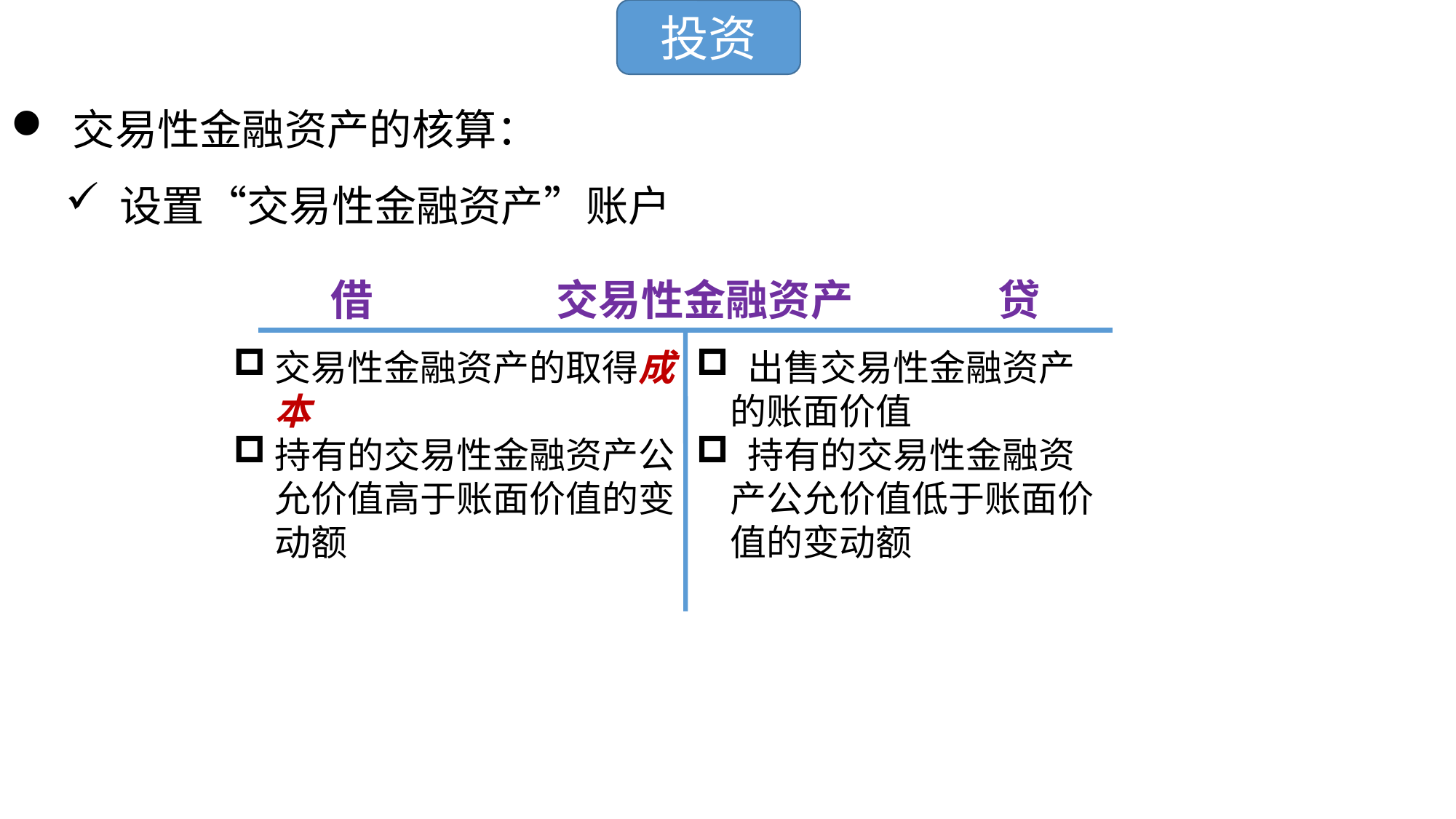

投资
 交易性金融资产的核算：
设置“交易性金融资产”账户
借                   交易性金融资产               贷
 出售交易性金融资产的账面价值
 持有的交易性金融资产公允价值低于账面价值的变动额
交易性金融资产的取得成本
持有的交易性金融资产公允价值高于账面价值的变动额